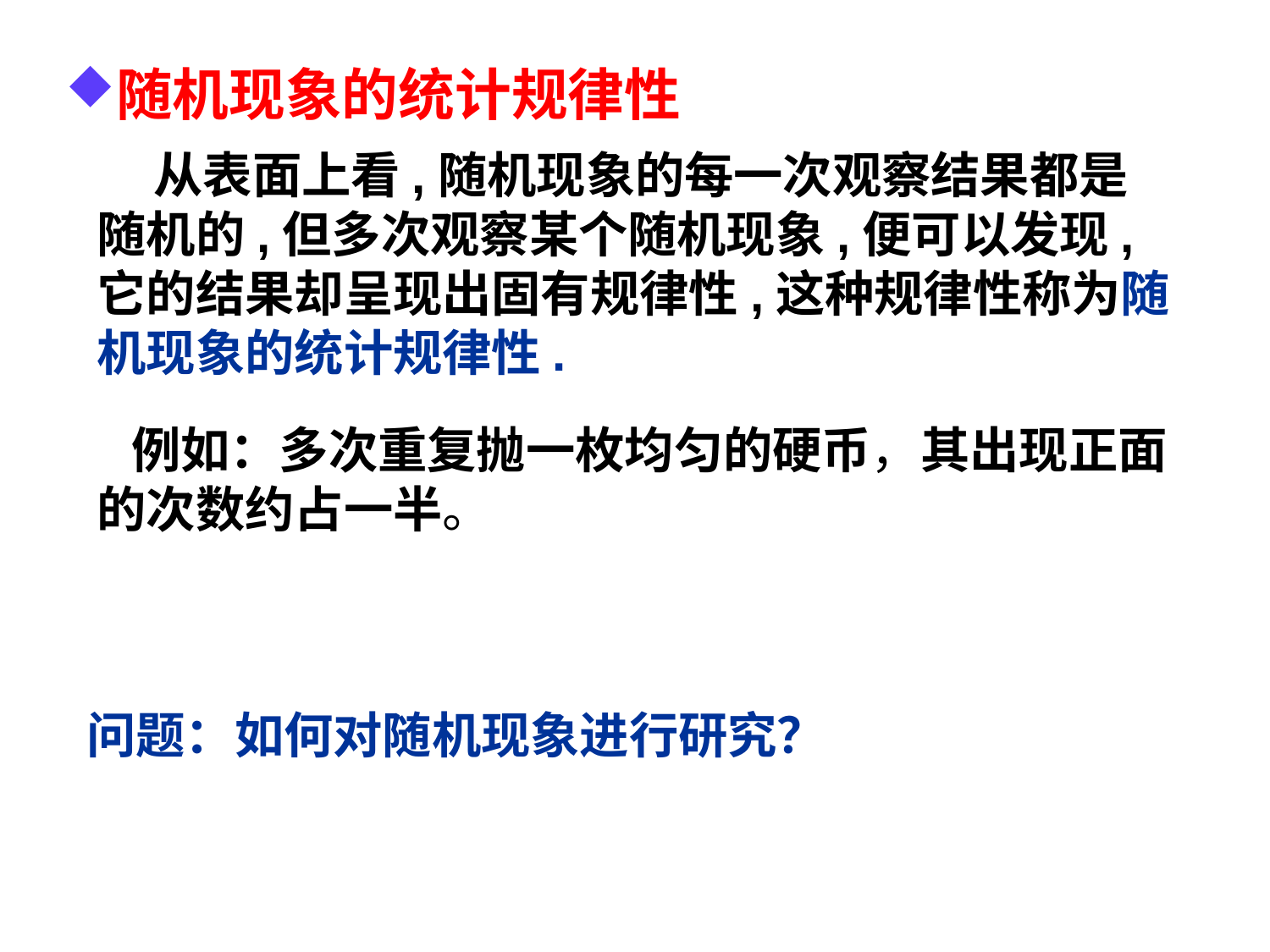

随机现象的统计规律性
    从表面上看,随机现象的每一次观察结果都是随机的,但多次观察某个随机现象,便可以发现,它的结果却呈现出固有规律性,这种规律性称为随机现象的统计规律性.
  例如：多次重复抛一枚均匀的硬币，其出现正面的次数约占一半。

问题：如何对随机现象进行研究？